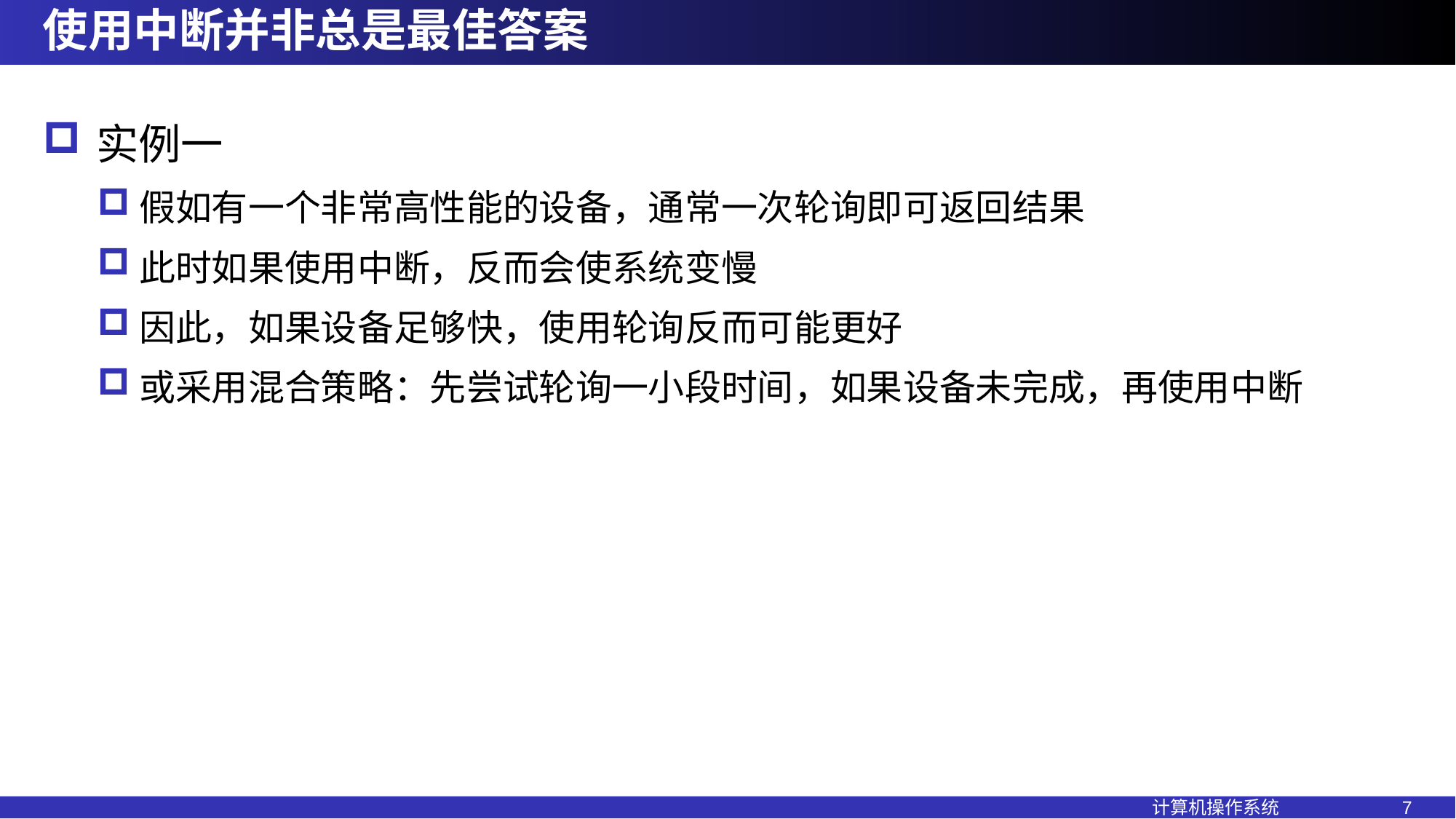

# 使用中断并非总是最佳答案
实例一
假如有一个非常高性能的设备，通常一次轮询即可返回结果
此时如果使用中断，反而会使系统变慢
因此，如果设备足够快，使用轮询反而可能更好
或采用混合策略：先尝试轮询一小段时间，如果设备未完成，再使用中断
计算机操作系统                     7